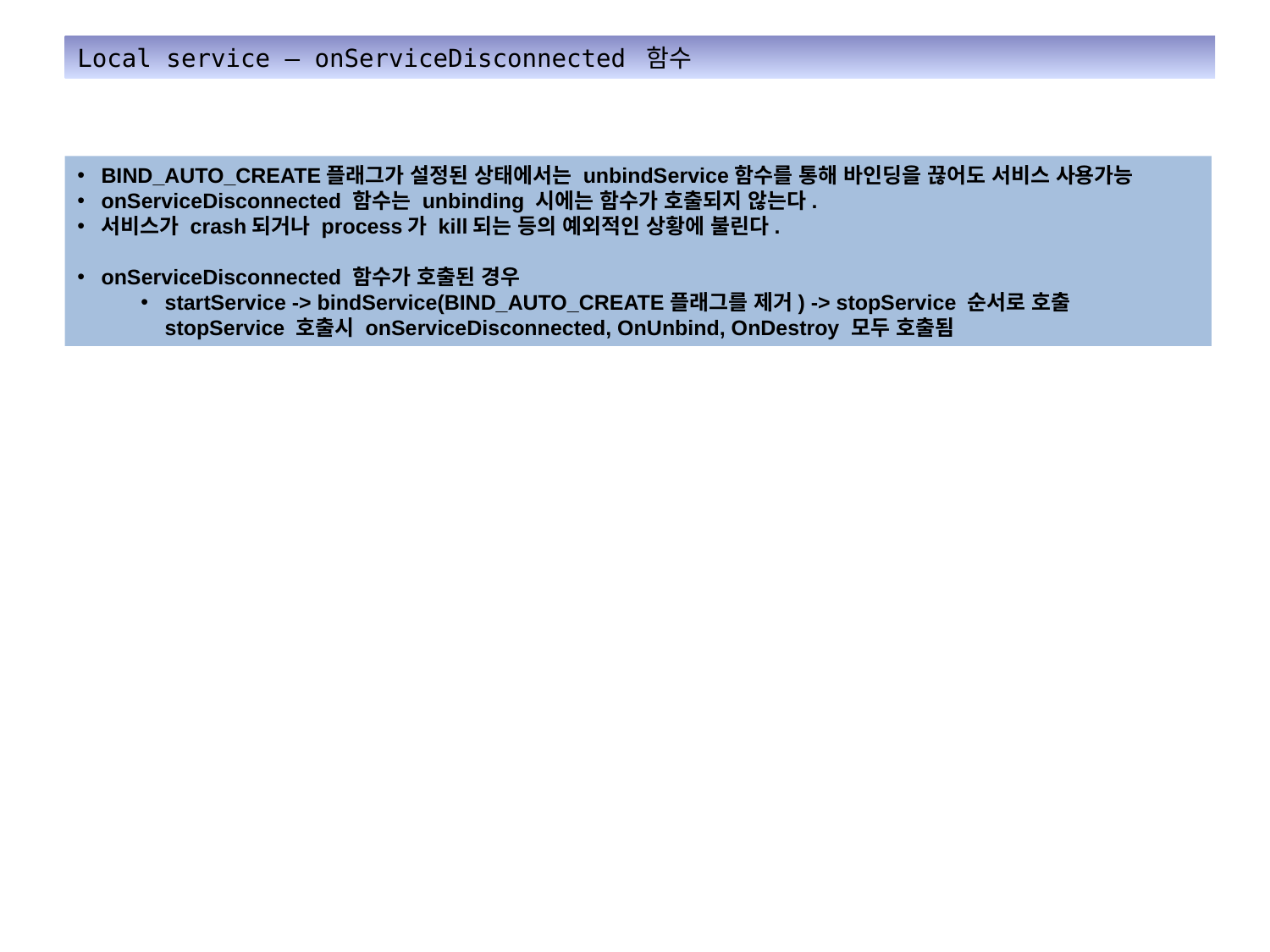

Local service – onServiceDisconnected 함수
BIND_AUTO_CREATE플래그가 설정된 상태에서는 unbindService함수를 통해 바인딩을 끊어도 서비스 사용가능
onServiceDisconnected 함수는 unbinding 시에는 함수가 호출되지 않는다.
서비스가 crash되거나 process가 kill되는 등의 예외적인 상황에 불린다.

onServiceDisconnected 함수가 호출된 경우
startService -> bindService(BIND_AUTO_CREATE플래그를 제거) -> stopService 순서로 호출
stopService 호출시 onServiceDisconnected, OnUnbind, OnDestroy 모두 호출됨